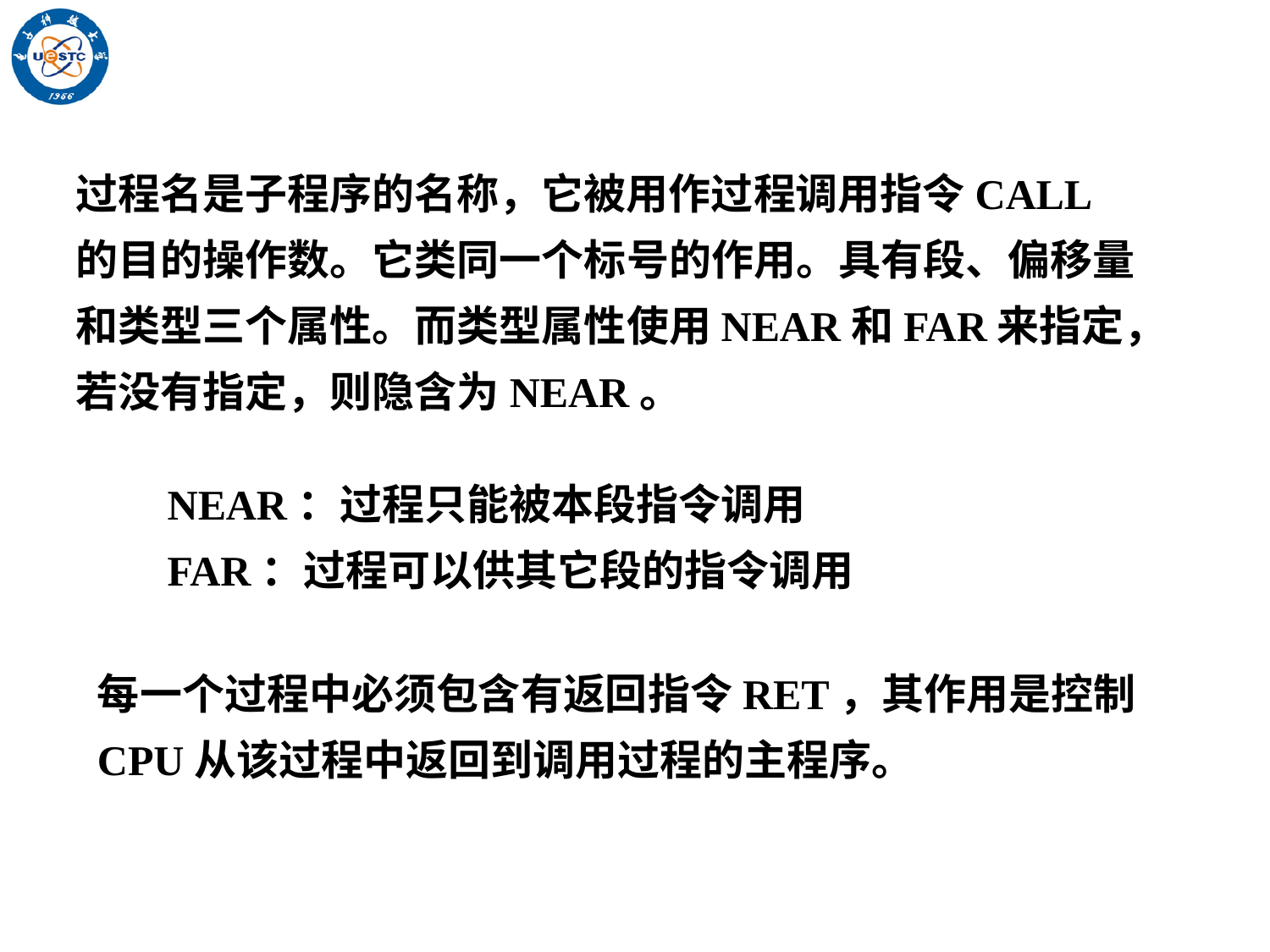

过程名是子程序的名称，它被用作过程调用指令CALL的目的操作数。它类同一个标号的作用。具有段、偏移量和类型三个属性。而类型属性使用NEAR和FAR来指定，若没有指定，则隐含为NEAR。
NEAR：过程只能被本段指令调用
FAR：过程可以供其它段的指令调用
每一个过程中必须包含有返回指令RET，其作用是控制CPU从该过程中返回到调用过程的主程序。